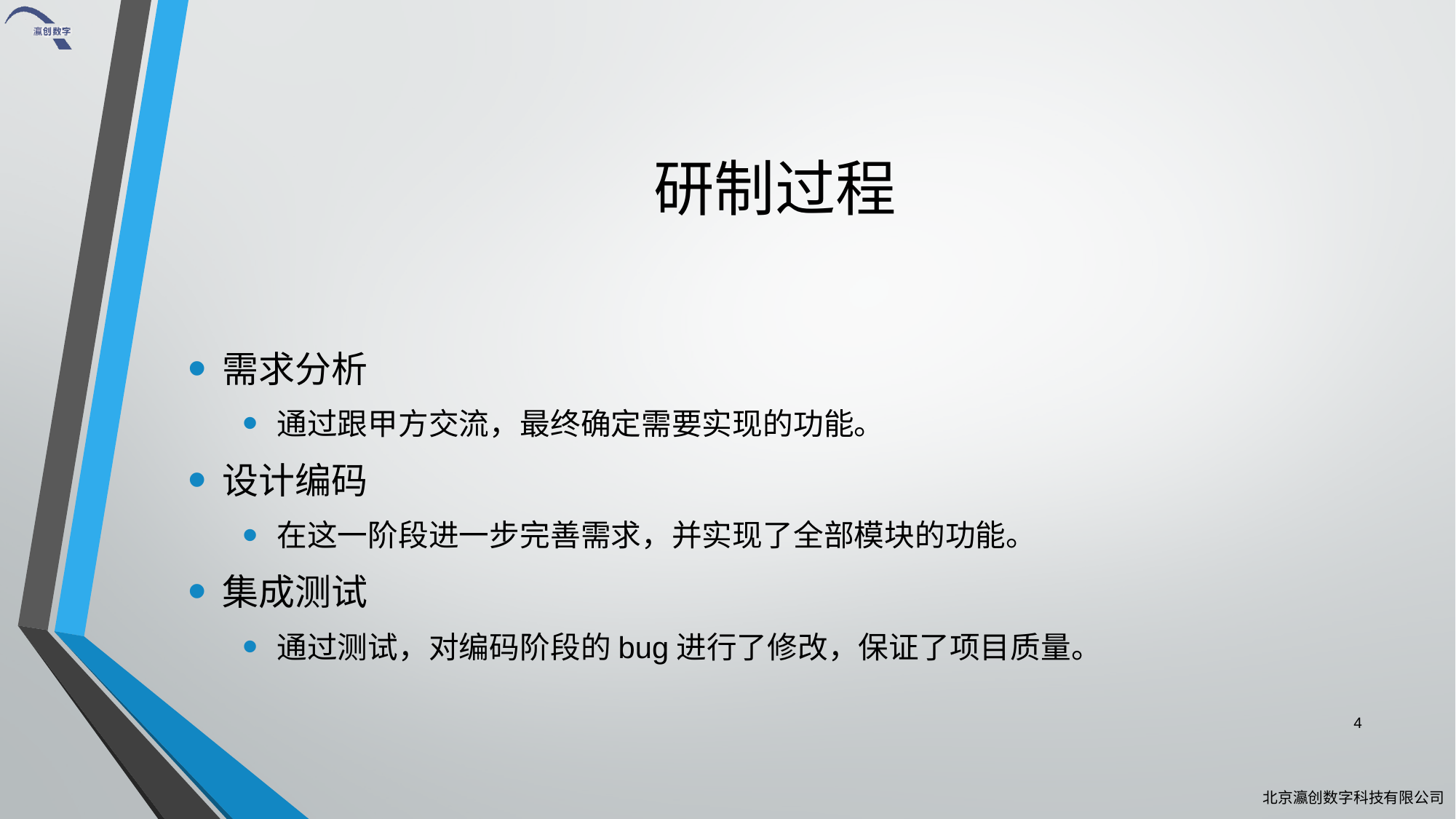

# 研制过程
需求分析
通过跟甲方交流，最终确定需要实现的功能。
设计编码
在这一阶段进一步完善需求，并实现了全部模块的功能。
集成测试
通过测试，对编码阶段的bug进行了修改，保证了项目质量。
4